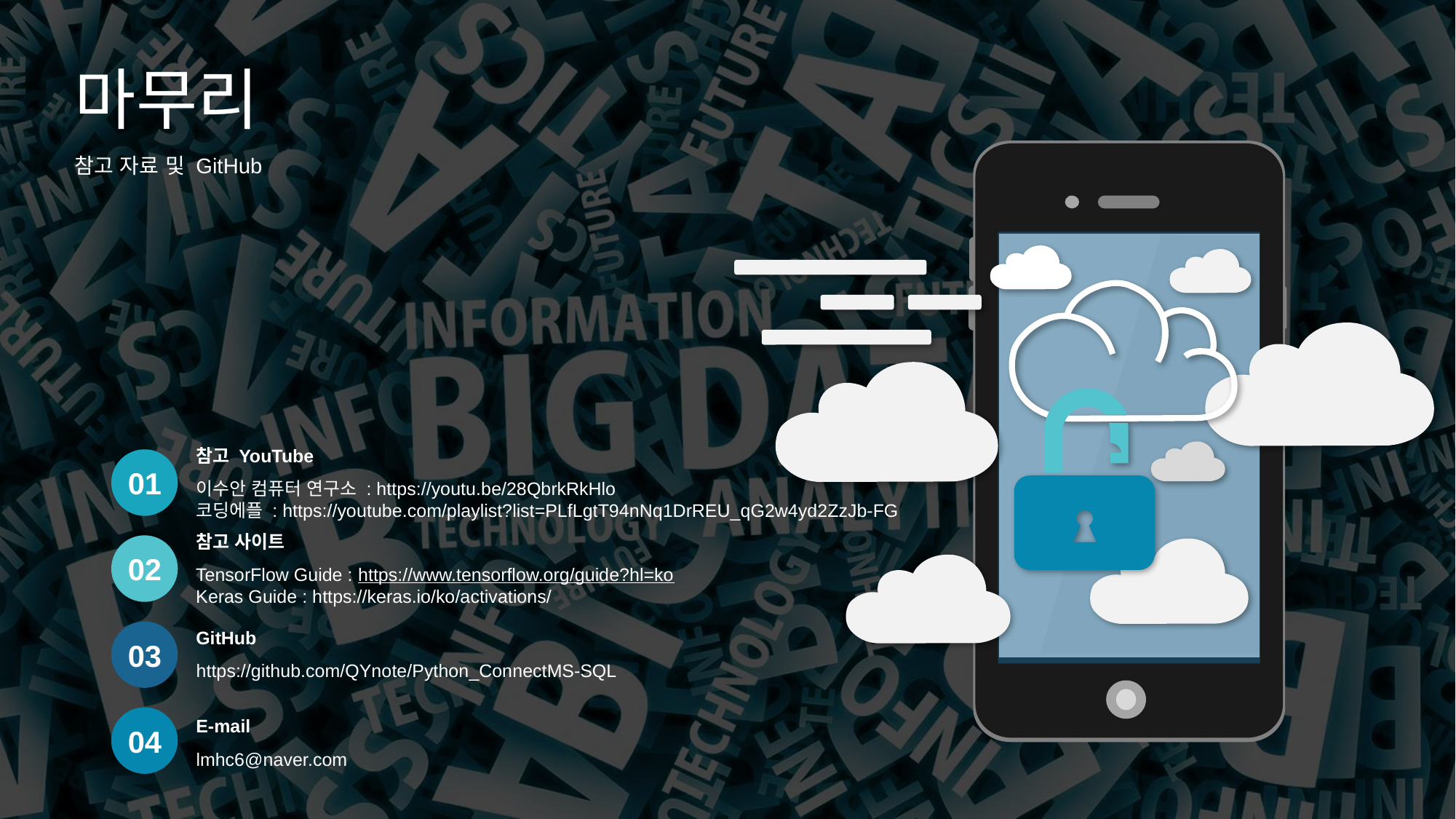

마무리

참고 자료 및 GitHub

참고 YouTube
이수안 컴퓨터 연구소 : https://youtu.be/28QbrkRkHlo
코딩에플 : https://youtube.com/playlist?list=PLfLgtT94nNq1DrREU_qG2w4yd2ZzJb-FG

01

참고 사이트
TensorFlow Guide : https://www.tensorflow.org/guide?hl=ko
Keras Guide : https://keras.io/ko/activations/

02

GitHub
https://github.com/QYnote/Python_ConnectMS-SQL

03

E-mail
lmhc6@naver.com
04